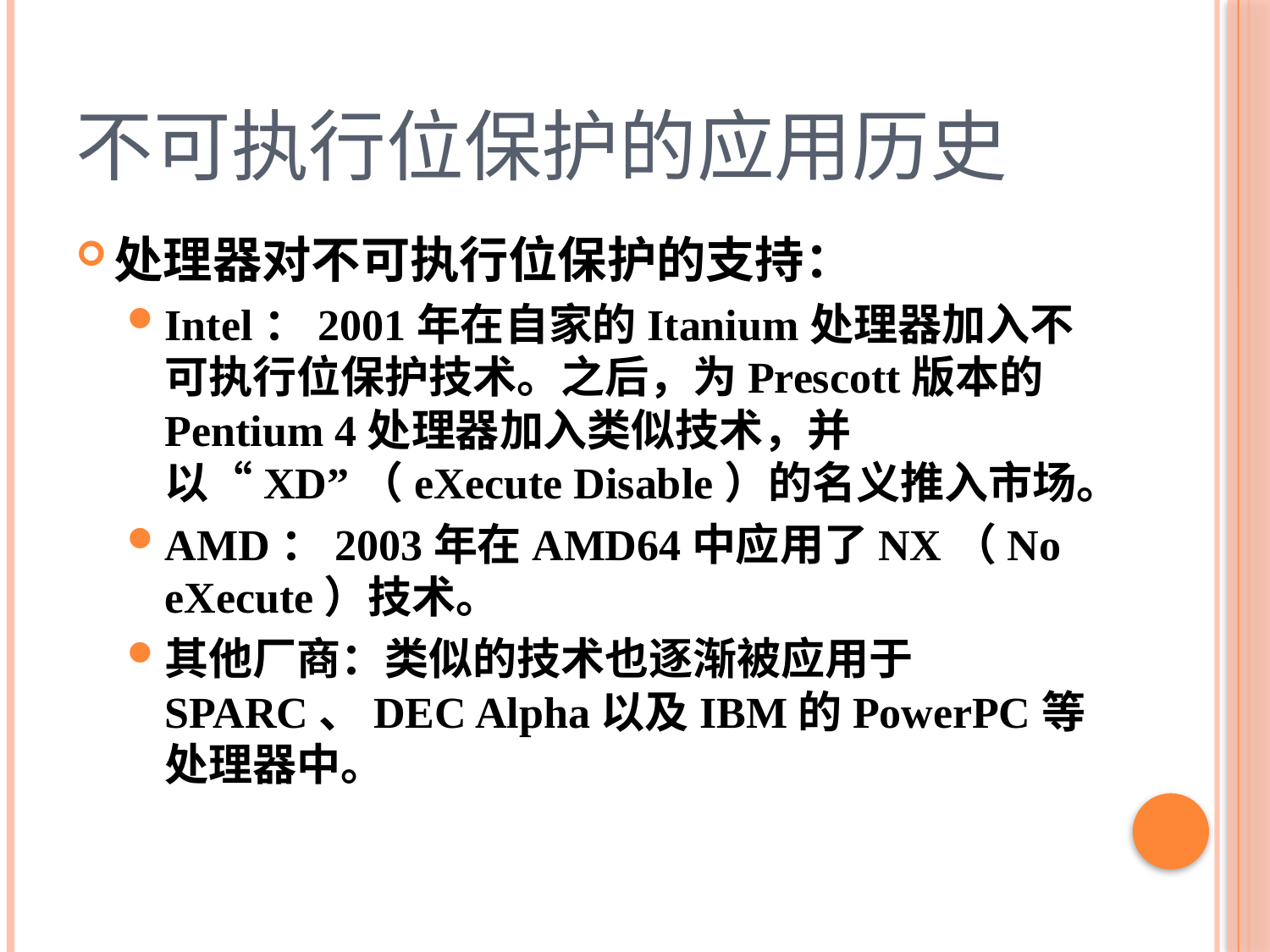

# 不可执行位保护的应用历史
处理器对不可执行位保护的支持：
Intel：2001年在自家的Itanium处理器加入不可执行位保护技术。之后，为Prescott版本的Pentium 4处理器加入类似技术，并以“XD”（eXecute Disable）的名义推入市场。
AMD：2003年在AMD64中应用了NX（No eXecute）技术。
其他厂商：类似的技术也逐渐被应用于SPARC、DEC Alpha以及IBM的PowerPC等处理器中。